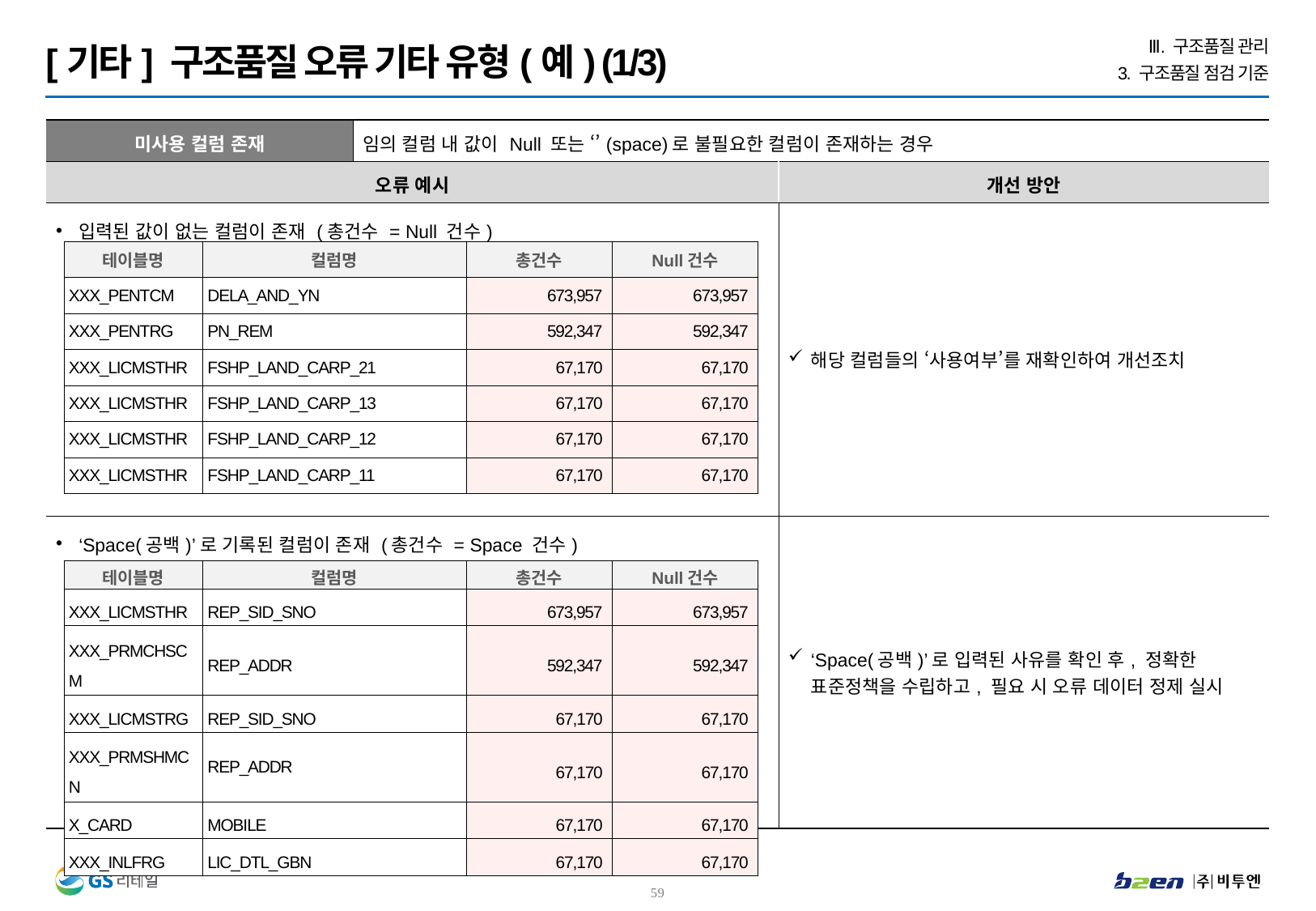

Ⅲ. 구조품질 관리
3. 구조품질 점검 기준
[기타] 구조품질 오류 기타 유형(예) (1/3)
| 미사용 컬럼 존재 | 임의 컬럼 내 값이 Null 또는 ‘’(space)로 불필요한 컬럼이 존재하는 경우 |  |
| --- | --- | --- |
| 오류 예시 |  | 개선 방안 |
| 입력된 값이 없는 컬럼이 존재 (총건수 = Null 건수) |  | 해당 컬럼들의 ‘사용여부’를 재확인하여 개선조치 |
| ‘Space(공백)’로 기록된 컬럼이 존재 (총건수 = Space 건수) |  | ‘Space(공백)’로 입력된 사유를 확인 후, 정확한 표준정책을 수립하고, 필요 시 오류 데이터 정제 실시 |
| 테이블명 | 컬럼명 | 총건수 | Null건수 |
| --- | --- | --- | --- |
| XXX\_PENTCM | DELA\_AND\_YN | 673,957 | 673,957 |
| XXX\_PENTRG | PN\_REM | 592,347 | 592,347 |
| XXX\_LICMSTHR | FSHP\_LAND\_CARP\_21 | 67,170 | 67,170 |
| XXX\_LICMSTHR | FSHP\_LAND\_CARP\_13 | 67,170 | 67,170 |
| XXX\_LICMSTHR | FSHP\_LAND\_CARP\_12 | 67,170 | 67,170 |
| XXX\_LICMSTHR | FSHP\_LAND\_CARP\_11 | 67,170 | 67,170 |
| 테이블명 | 컬럼명 | 총건수 | Null건수 |
| --- | --- | --- | --- |
| XXX\_LICMSTHR | REP\_SID\_SNO | 673,957 | 673,957 |
| XXX\_PRMCHSCM | REP\_ADDR | 592,347 | 592,347 |
| XXX\_LICMSTRG | REP\_SID\_SNO | 67,170 | 67,170 |
| XXX\_PRMSHMCN | REP\_ADDR | 67,170 | 67,170 |
| X\_CARD | MOBILE | 67,170 | 67,170 |
| XXX\_INLFRG | LIC\_DTL\_GBN | 67,170 | 67,170 |
59